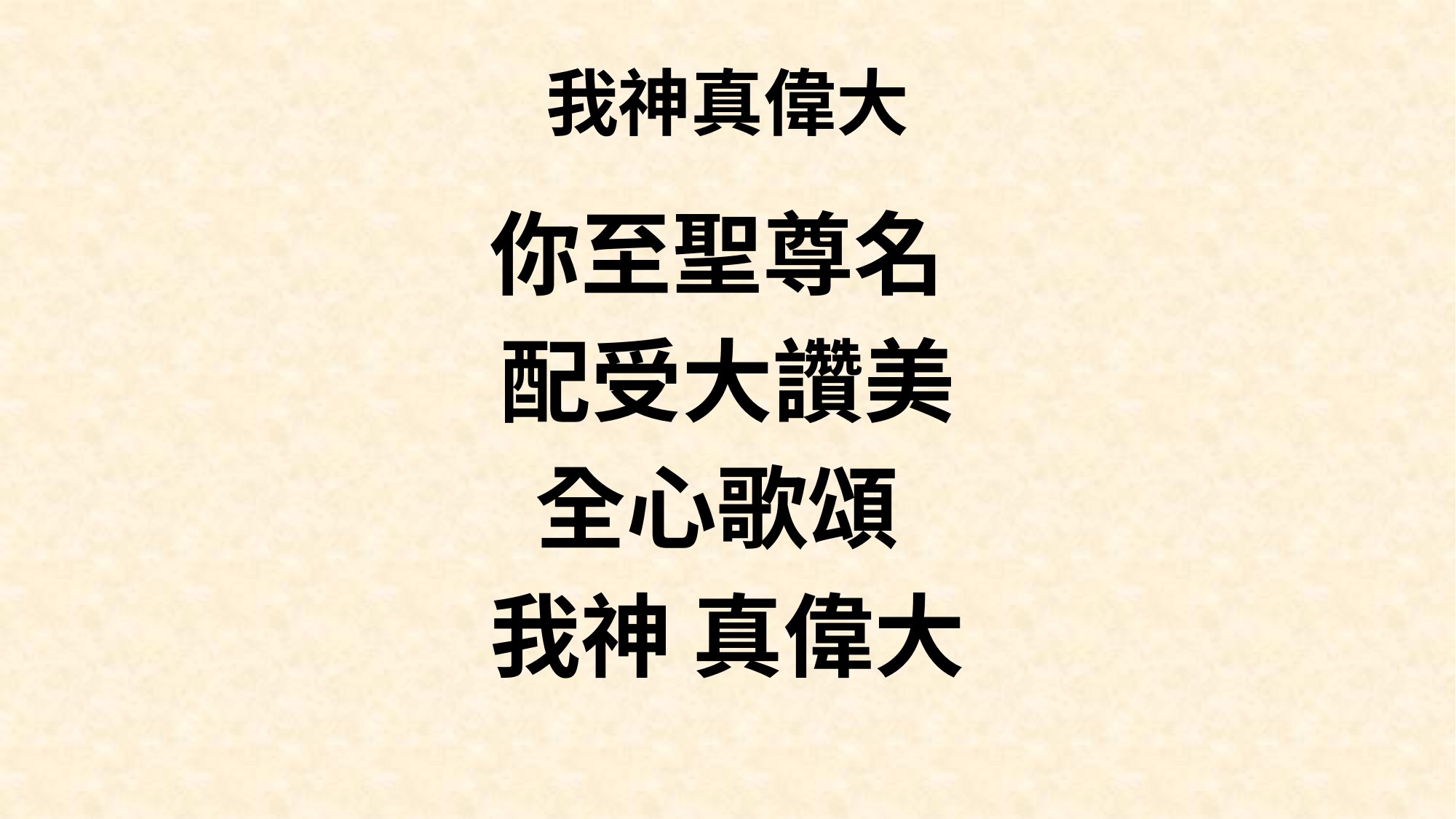

# 我神真偉大
你至聖尊名
配受大讚美
全心歌頌
我神 真偉大